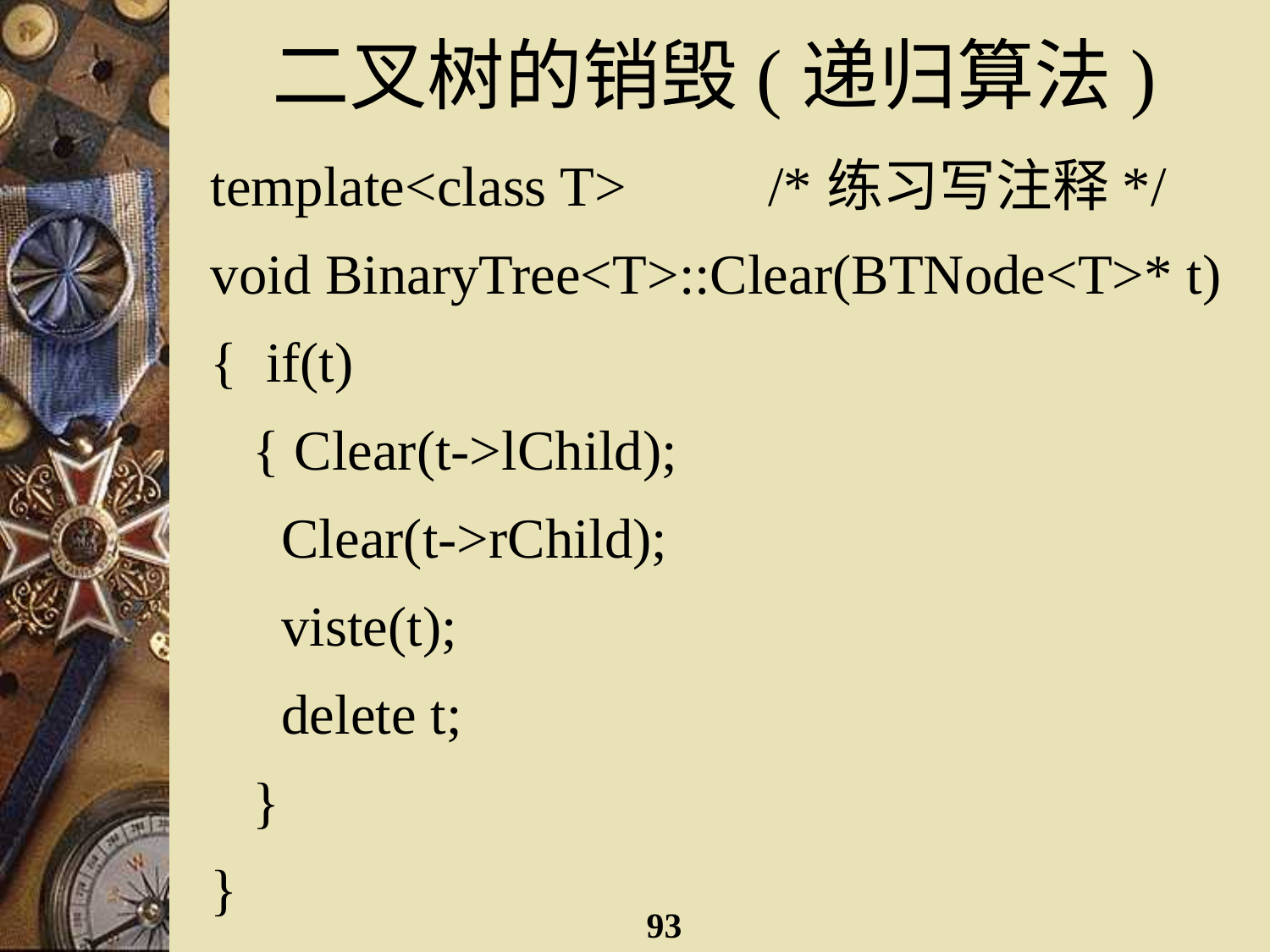

# 二叉树的销毁(递归算法)
template<class T>          /*练习写注释*/
void BinaryTree<T>::Clear(BTNode<T>* t)
{  if(t)
   { Clear(t->lChild);
     Clear(t->rChild);
     viste(t);
     delete t;
   }
}